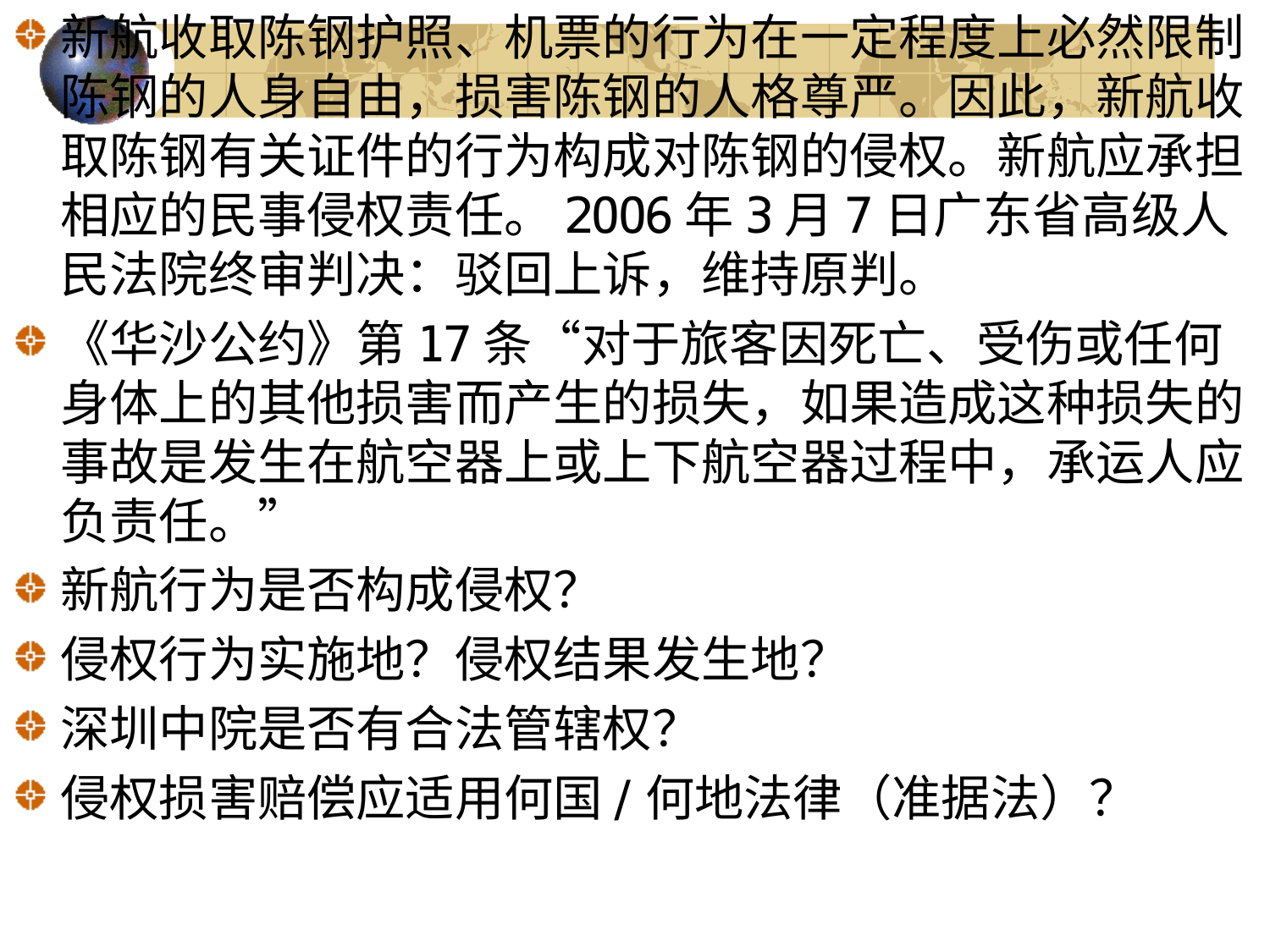

新航收取陈钢护照、机票的行为在一定程度上必然限制陈钢的人身自由，损害陈钢的人格尊严。因此，新航收取陈钢有关证件的行为构成对陈钢的侵权。新航应承担相应的民事侵权责任。2006年3月7日广东省高级人民法院终审判决：驳回上诉，维持原判。
《华沙公约》第17条“对于旅客因死亡、受伤或任何身体上的其他损害而产生的损失，如果造成这种损失的事故是发生在航空器上或上下航空器过程中，承运人应负责任。”
新航行为是否构成侵权？
侵权行为实施地？侵权结果发生地？
深圳中院是否有合法管辖权？
侵权损害赔偿应适用何国/何地法律（准据法）？